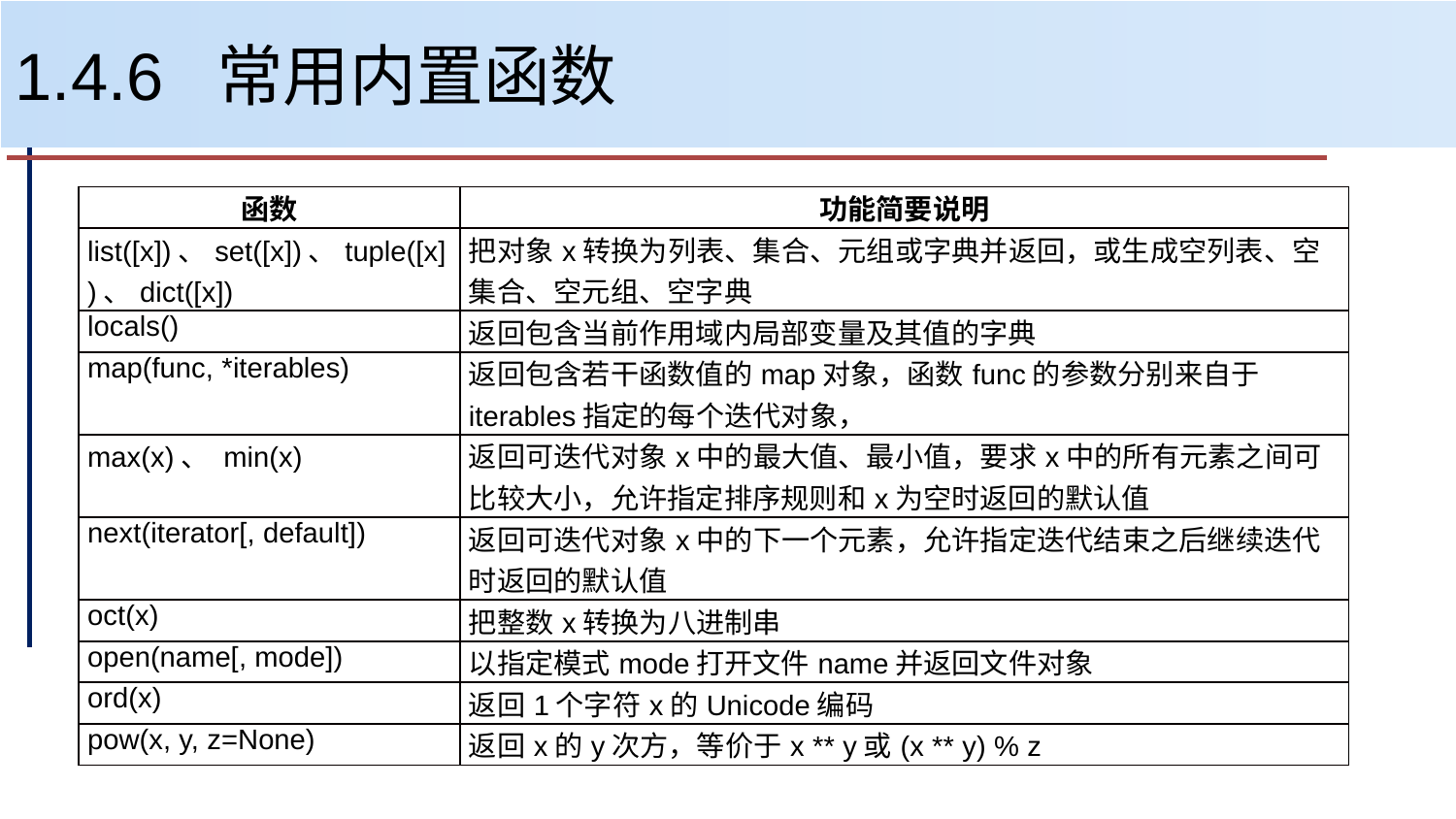

# 1.4.6  常用内置函数
| 函数 | 功能简要说明 |
| --- | --- |
| list([x])、set([x])、tuple([x])、dict([x]) | 把对象x转换为列表、集合、元组或字典并返回，或生成空列表、空集合、空元组、空字典 |
| locals() | 返回包含当前作用域内局部变量及其值的字典 |
| map(func, \*iterables) | 返回包含若干函数值的map对象，函数func的参数分别来自于iterables指定的每个迭代对象， |
| max(x)、 min(x) | 返回可迭代对象x中的最大值、最小值，要求x中的所有元素之间可比较大小，允许指定排序规则和x为空时返回的默认值 |
| next(iterator[, default]) | 返回可迭代对象x中的下一个元素，允许指定迭代结束之后继续迭代时返回的默认值 |
| oct(x) | 把整数x转换为八进制串 |
| open(name[, mode]) | 以指定模式mode打开文件name并返回文件对象 |
| ord(x) | 返回1个字符x的Unicode编码 |
| pow(x, y, z=None) | 返回x的y次方，等价于x \*\* y或(x \*\* y) % z |